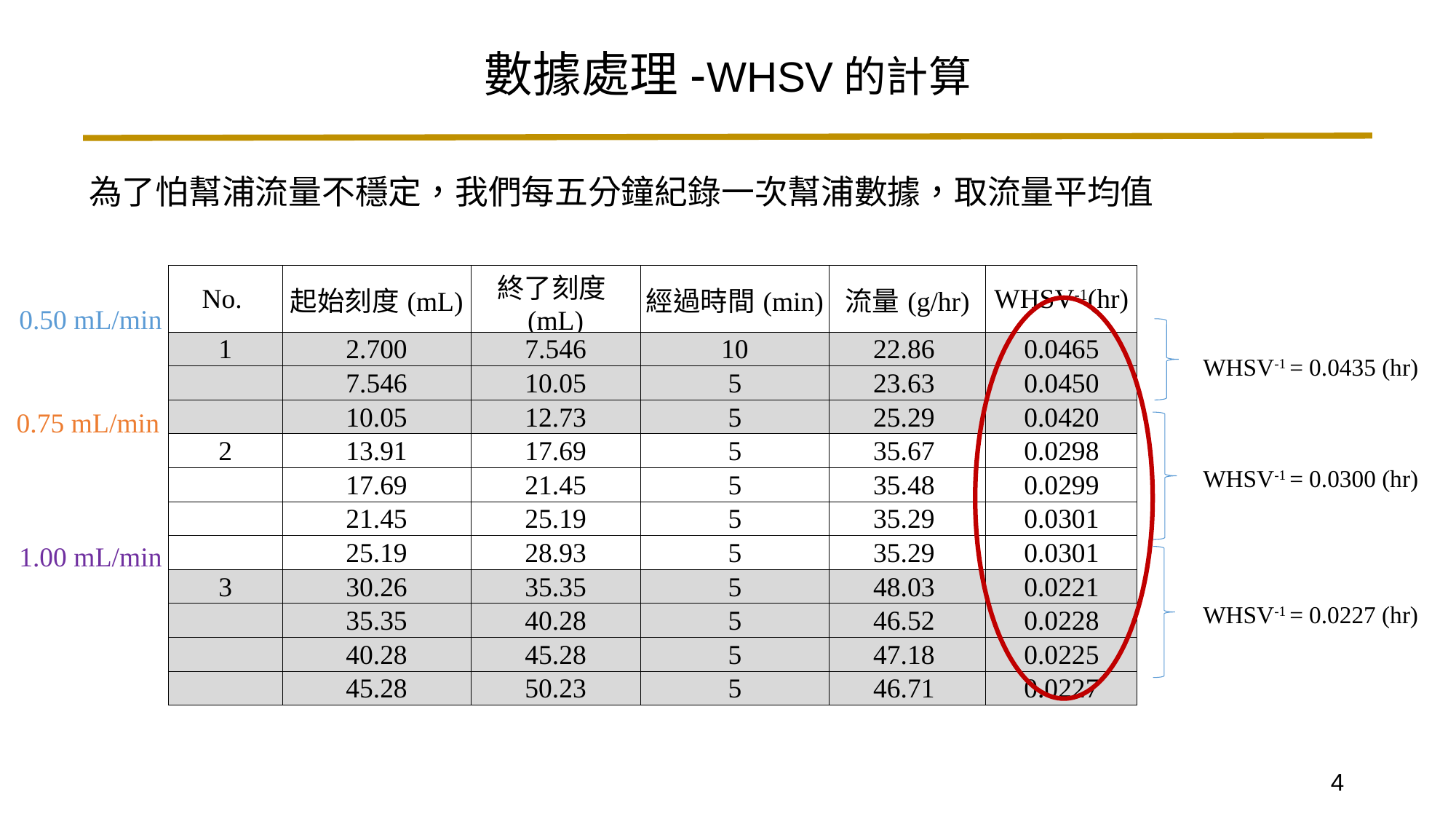

數據處理-WHSV的計算
為了怕幫浦流量不穩定，我們每五分鐘紀錄一次幫浦數據，取流量平均值
| No. | 起始刻度(mL) | 終了刻度(mL) | 經過時間(min) | 流量(g/hr) | WHSV-1(hr) |
| --- | --- | --- | --- | --- | --- |
| 1 | 2.700 | 7.546 | 10 | 22.86 | 0.0465 |
|  | 7.546 | 10.05 | 5 | 23.63 | 0.0450 |
|  | 10.05 | 12.73 | 5 | 25.29 | 0.0420 |
| 2 | 13.91 | 17.69 | 5 | 35.67 | 0.0298 |
|  | 17.69 | 21.45 | 5 | 35.48 | 0.0299 |
|  | 21.45 | 25.19 | 5 | 35.29 | 0.0301 |
|  | 25.19 | 28.93 | 5 | 35.29 | 0.0301 |
| 3 | 30.26 | 35.35 | 5 | 48.03 | 0.0221 |
|  | 35.35 | 40.28 | 5 | 46.52 | 0.0228 |
|  | 40.28 | 45.28 | 5 | 47.18 | 0.0225 |
|  | 45.28 | 50.23 | 5 | 46.71 | 0.0227 |
0.50 mL/min

WHSV-1 = 0.0435 (hr)
0.75 mL/min

WHSV-1 = 0.0300 (hr)
1.00 mL/min

WHSV-1 = 0.0227 (hr)
4